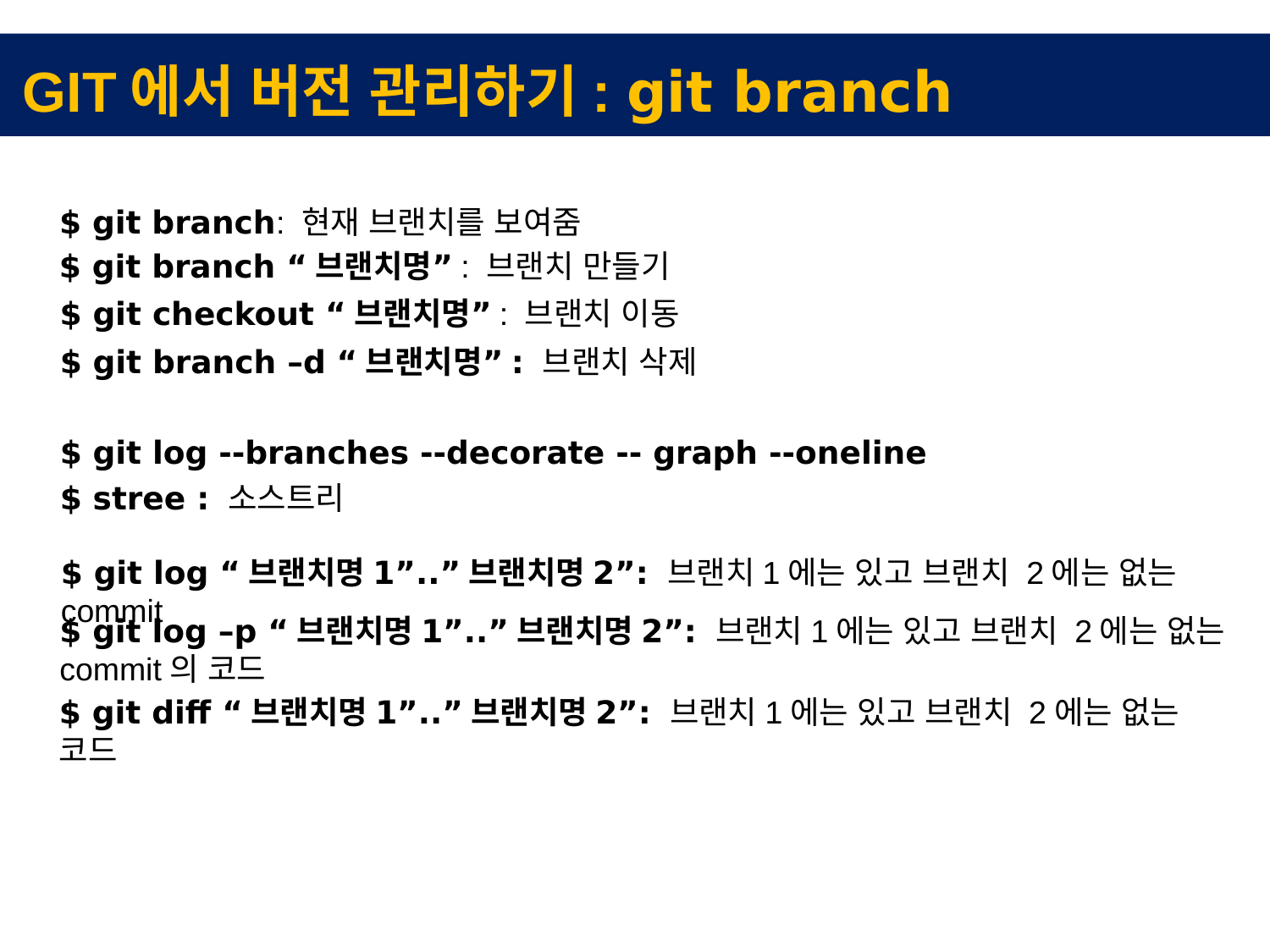

GIT에서 버전 관리하기: git branch
$ git branch: 현재 브랜치를 보여줌
$ git branch “브랜치명”: 브랜치 만들기
$ git checkout “브랜치명”: 브랜치 이동
$ git branch –d “브랜치명”: 브랜치 삭제
$ git log --branches --decorate -- graph --oneline
$ stree : 소스트리
$ git log “브랜치명1”..”브랜치명2”: 브랜치1에는 있고 브랜치 2에는 없는 commit
$ git log –p “브랜치명1”..”브랜치명2”: 브랜치1에는 있고 브랜치 2에는 없는 commit의 코드
$ git diff “브랜치명1”..”브랜치명2”: 브랜치1에는 있고 브랜치 2에는 없는 코드